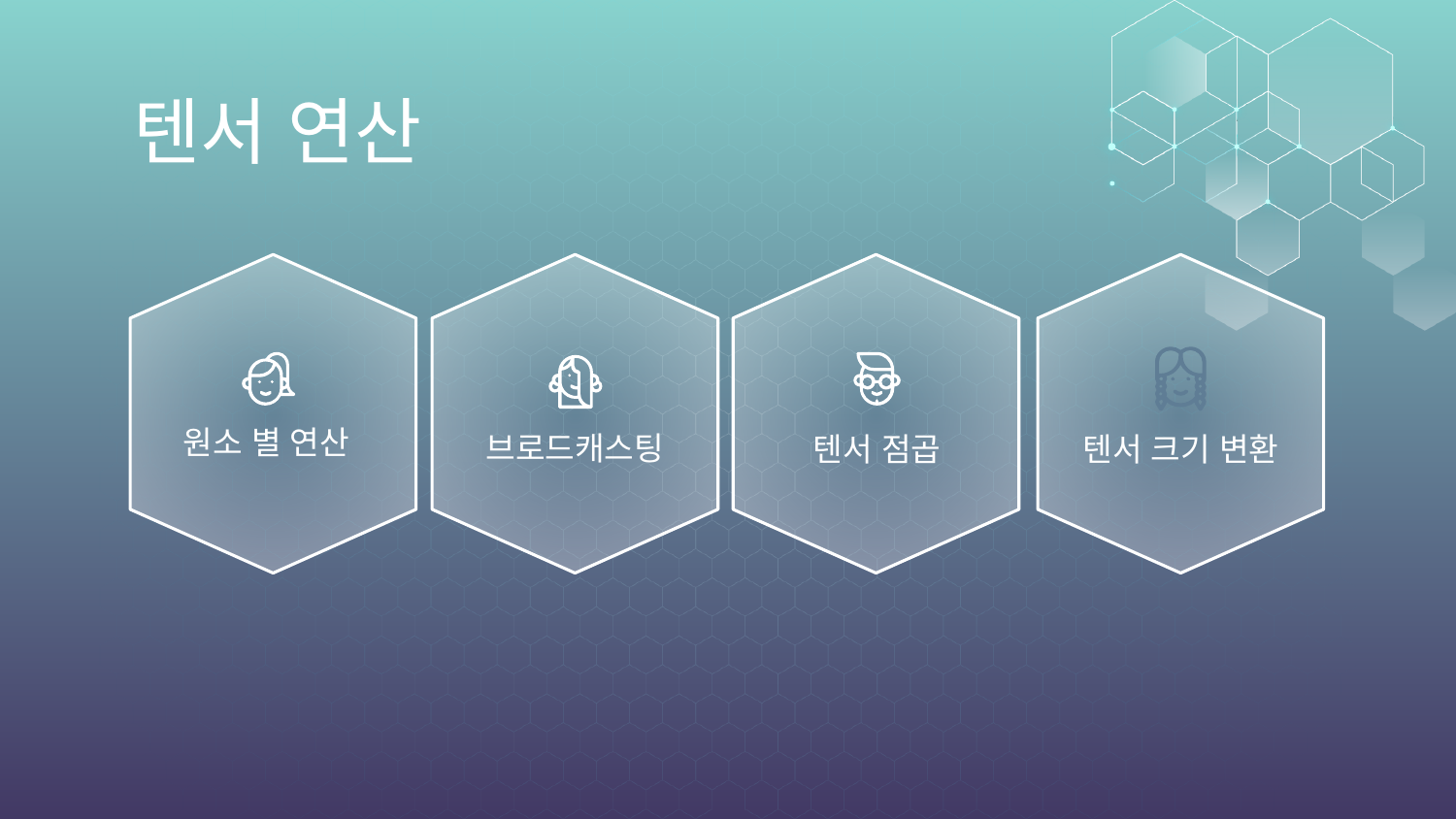

# 텐서 연산

원소 별 연산
브로드캐스팅
텐서 점곱
텐서 크기 변환